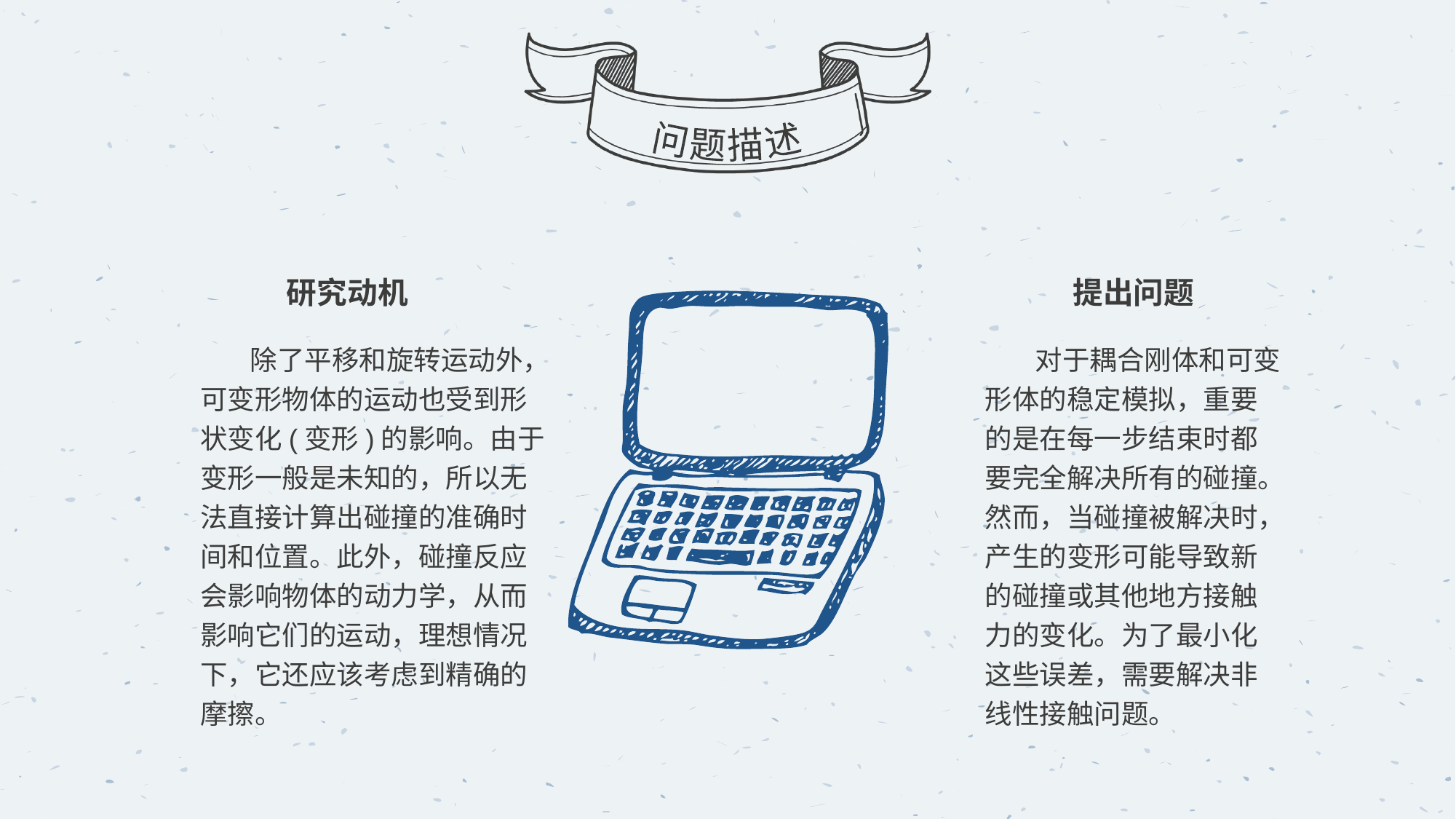

问题描述
研究动机
       除了平移和旋转运动外，可变形物体的运动也受到形状变化(变形)的影响。由于变形一般是未知的，所以无法直接计算出碰撞的准确时间和位置。此外，碰撞反应会影响物体的动力学，从而影响它们的运动，理想情况下，它还应该考虑到精确的摩擦。

提出问题
       对于耦合刚体和可变形体的稳定模拟，重要的是在每一步结束时都要完全解决所有的碰撞。然而，当碰撞被解决时，产生的变形可能导致新的碰撞或其他地方接触力的变化。为了最小化这些误差，需要解决非线性接触问题。